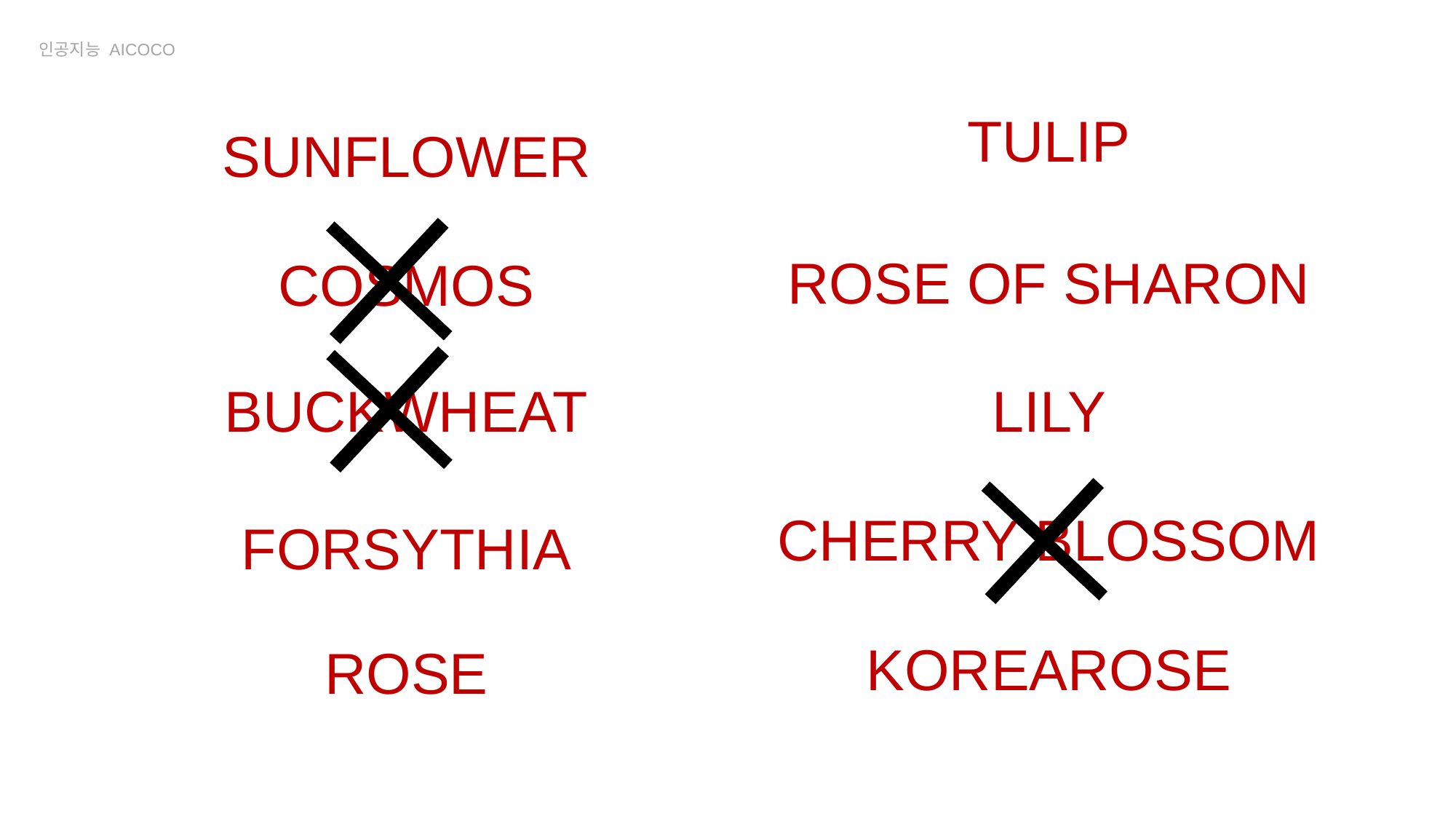

인공지능 AICOCO
TULIP
SUNFLOWER

ROSE OF SHARON
COSMOS

LILY
BUCKWHEAT

CHERRY BLOSSOM
FORSYTHIA
KOREAROSE
ROSE